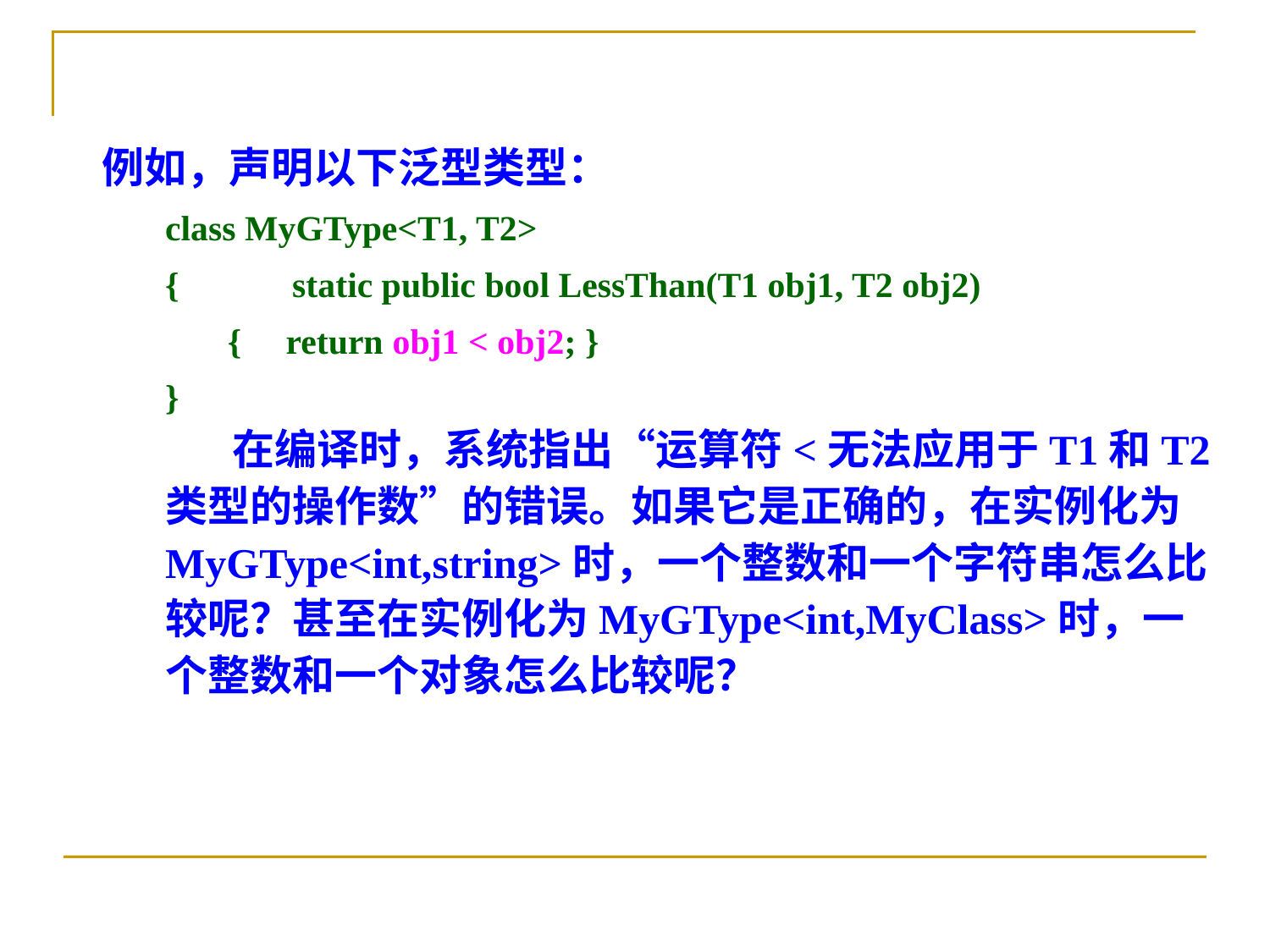

例如，声明以下泛型类型：
class MyGType<T1, T2>
{	static public bool LessThan(T1 obj1, T2 obj2)
       {     return obj1 < obj2; }
}
      在编译时，系统指出“运算符<无法应用于T1和T2类型的操作数”的错误。如果它是正确的，在实例化为MyGType<int,string>时，一个整数和一个字符串怎么比较呢？甚至在实例化为MyGType<int,MyClass>时，一个整数和一个对象怎么比较呢？